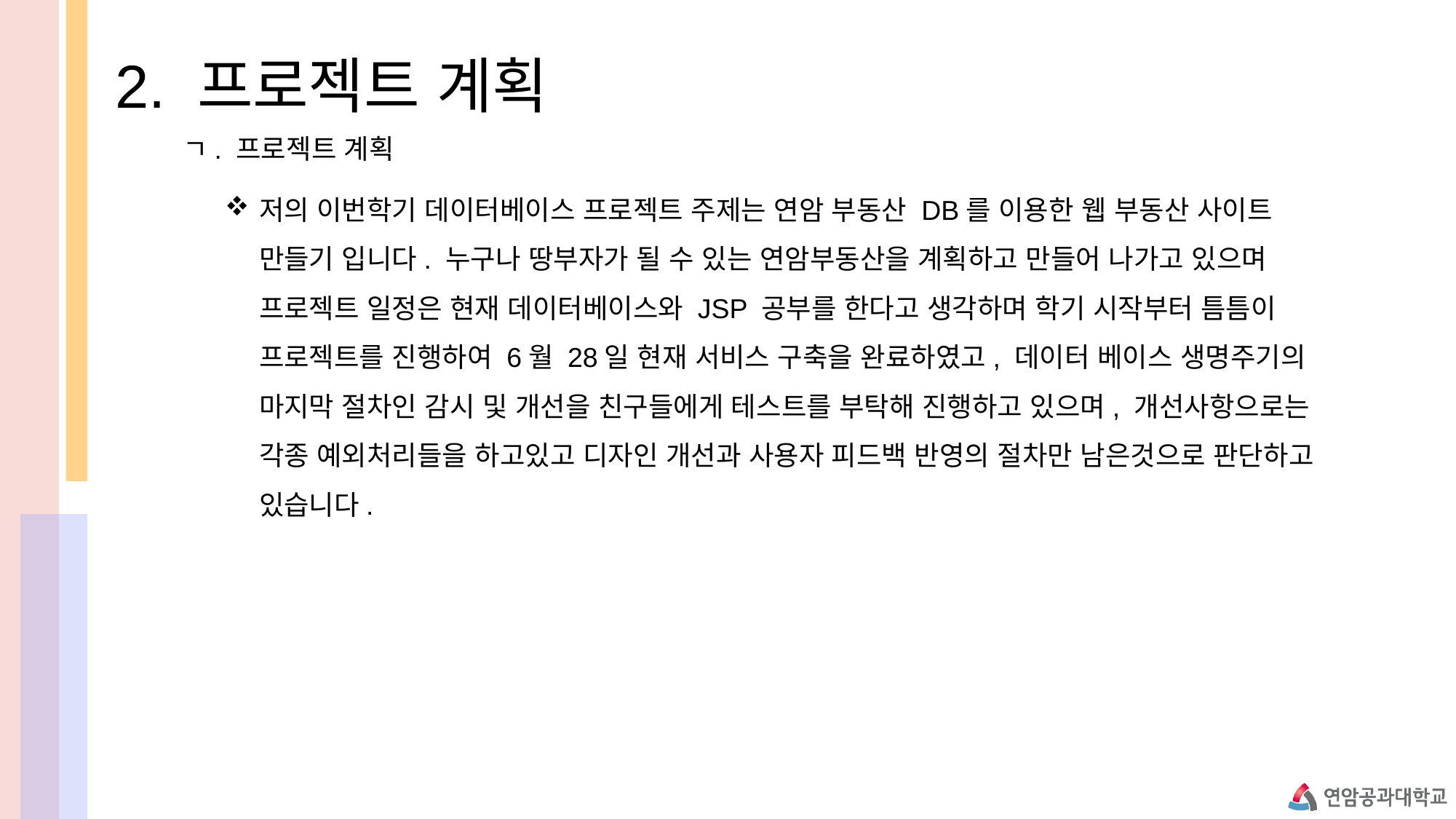

2. 프로젝트 계획
ㄱ. 프로젝트 계획
저의 이번학기 데이터베이스 프로젝트 주제는 연암 부동산 DB를 이용한 웹 부동산 사이트 만들기 입니다. 누구나 땅부자가 될 수 있는 연암부동산을 계획하고 만들어 나가고 있으며 프로젝트 일정은 현재 데이터베이스와 JSP 공부를 한다고 생각하며 학기 시작부터 틈틈이 프로젝트를 진행하여 6월 28일 현재 서비스 구축을 완료하였고, 데이터 베이스 생명주기의 마지막 절차인 감시 및 개선을 친구들에게 테스트를 부탁해 진행하고 있으며, 개선사항으로는 각종 예외처리들을 하고있고 디자인 개선과 사용자 피드백 반영의 절차만 남은것으로 판단하고 있습니다.